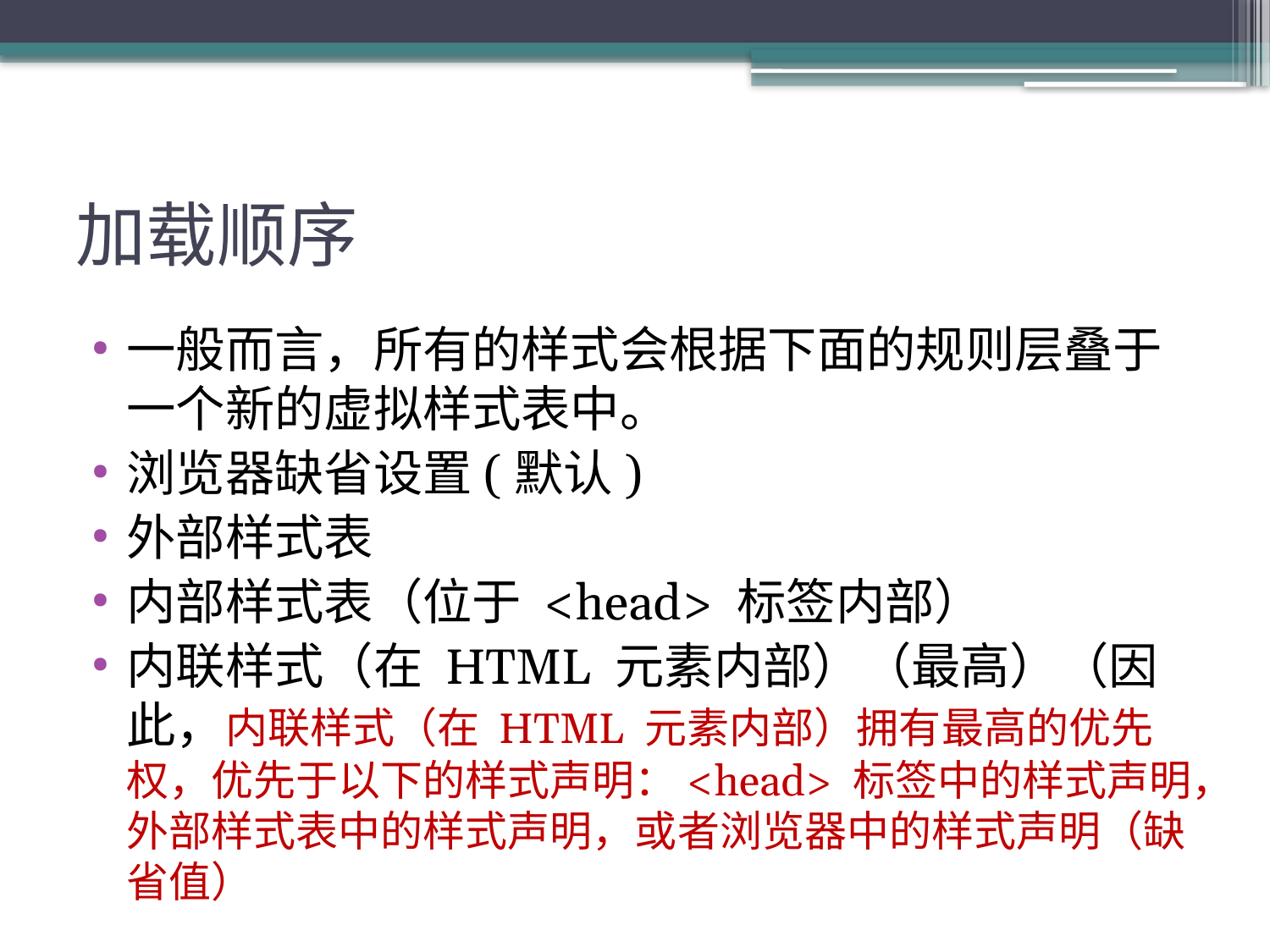

# 加载顺序
一般而言，所有的样式会根据下面的规则层叠于一个新的虚拟样式表中。
浏览器缺省设置(默认)
外部样式表
内部样式表（位于 <head> 标签内部）
内联样式（在 HTML 元素内部）（最高）（因此，内联样式（在 HTML 元素内部）拥有最高的优先权，优先于以下的样式声明：<head> 标签中的样式声明，外部样式表中的样式声明，或者浏览器中的样式声明（缺省值）